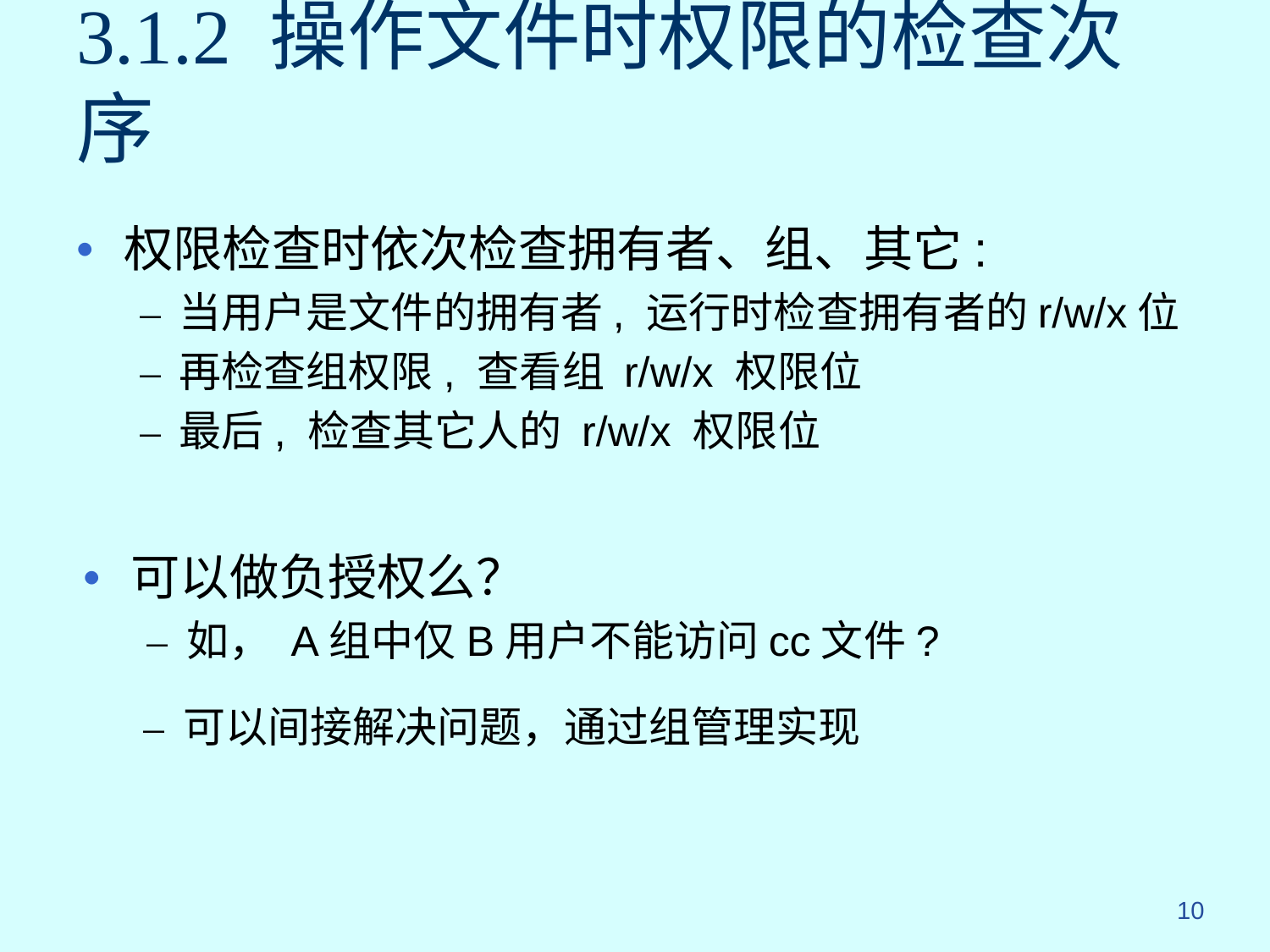

# 3.1.2 操作文件时权限的检查次序
权限检查时依次检查拥有者、组、其它:
当用户是文件的拥有者, 运行时检查拥有者的r/w/x位
再检查组权限, 查看组 r/w/x 权限位
最后, 检查其它人的 r/w/x 权限位
可以做负授权么？
如， A组中仅B用户不能访问cc文件?
可以间接解决问题，通过组管理实现
10
10